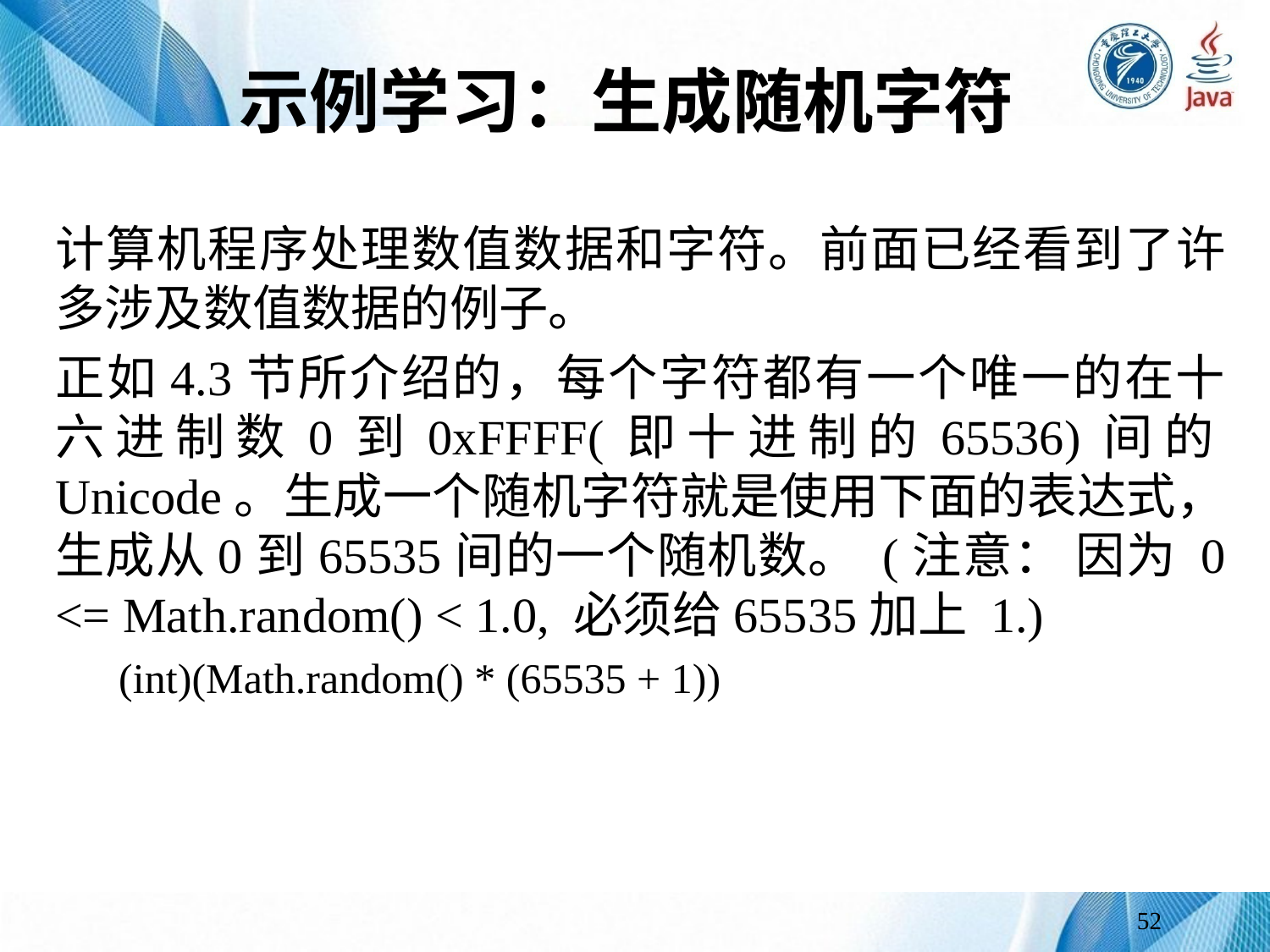

# 示例学习：生成随机字符
计算机程序处理数值数据和字符。前面已经看到了许多涉及数值数据的例子。
正如4.3节所介绍的，每个字符都有一个唯一的在十六进制数0到0xFFFF(即十进制的65536)间的Unicode。生成一个随机字符就是使用下面的表达式，生成从0到65535间的一个随机数。 (注意： 因为 0 <= Math.random() < 1.0, 必须给65535加上 1.)
(int)(Math.random() * (65535 + 1))
52